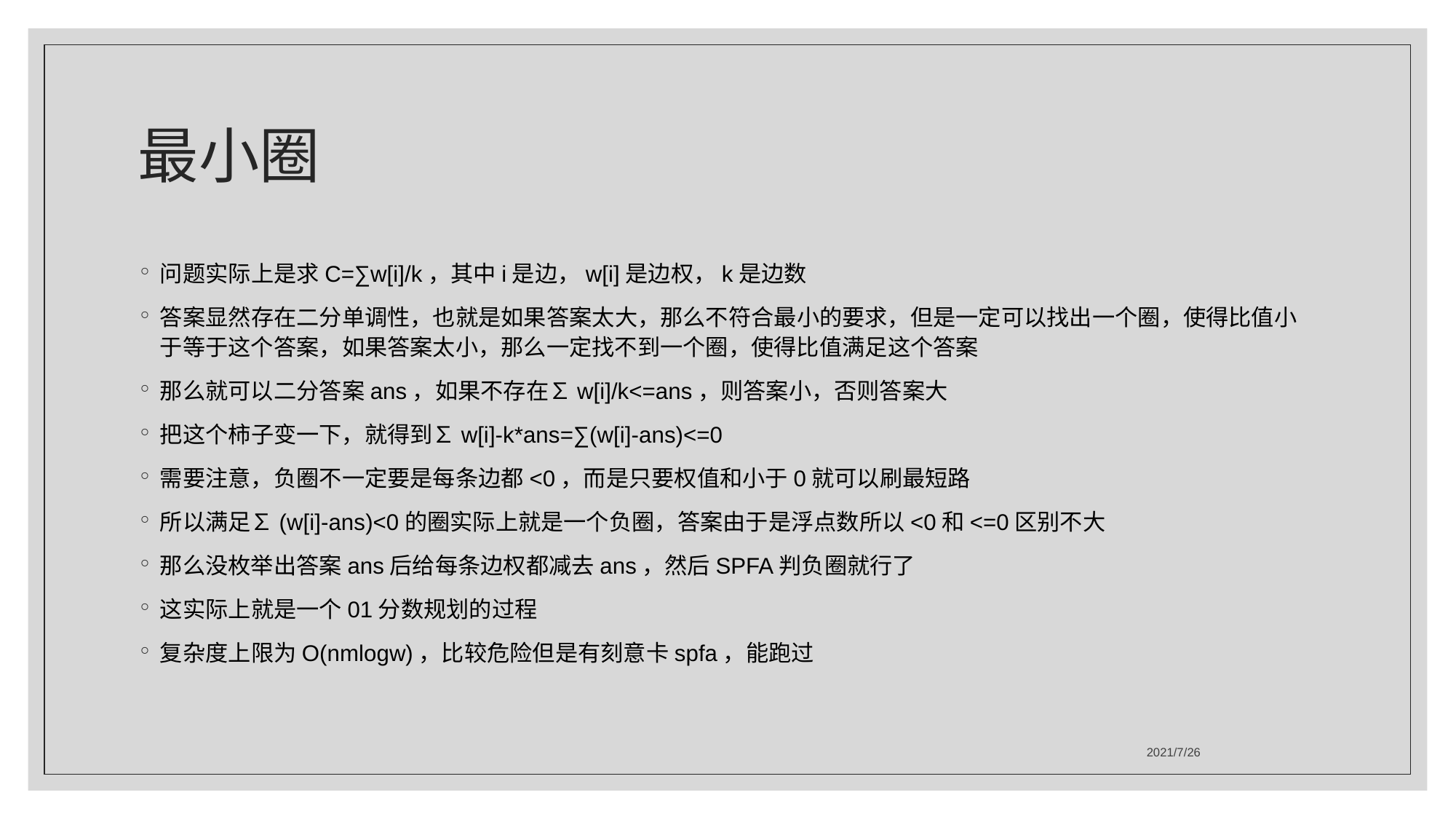

# 最小圈
问题实际上是求C=∑w[i]/k，其中i是边，w[i]是边权，k是边数
答案显然存在二分单调性，也就是如果答案太大，那么不符合最小的要求，但是一定可以找出一个圈，使得比值小于等于这个答案，如果答案太小，那么一定找不到一个圈，使得比值满足这个答案
那么就可以二分答案ans，如果不存在∑w[i]/k<=ans，则答案小，否则答案大
把这个柿子变一下，就得到∑w[i]-k*ans=∑(w[i]-ans)<=0
需要注意，负圈不一定要是每条边都<0，而是只要权值和小于0就可以刷最短路
所以满足∑(w[i]-ans)<0的圈实际上就是一个负圈，答案由于是浮点数所以<0和<=0区别不大
那么没枚举出答案ans后给每条边权都减去ans，然后SPFA判负圈就行了
这实际上就是一个01分数规划的过程
复杂度上限为O(nmlogw)，比较危险但是有刻意卡spfa，能跑过
2021/7/26